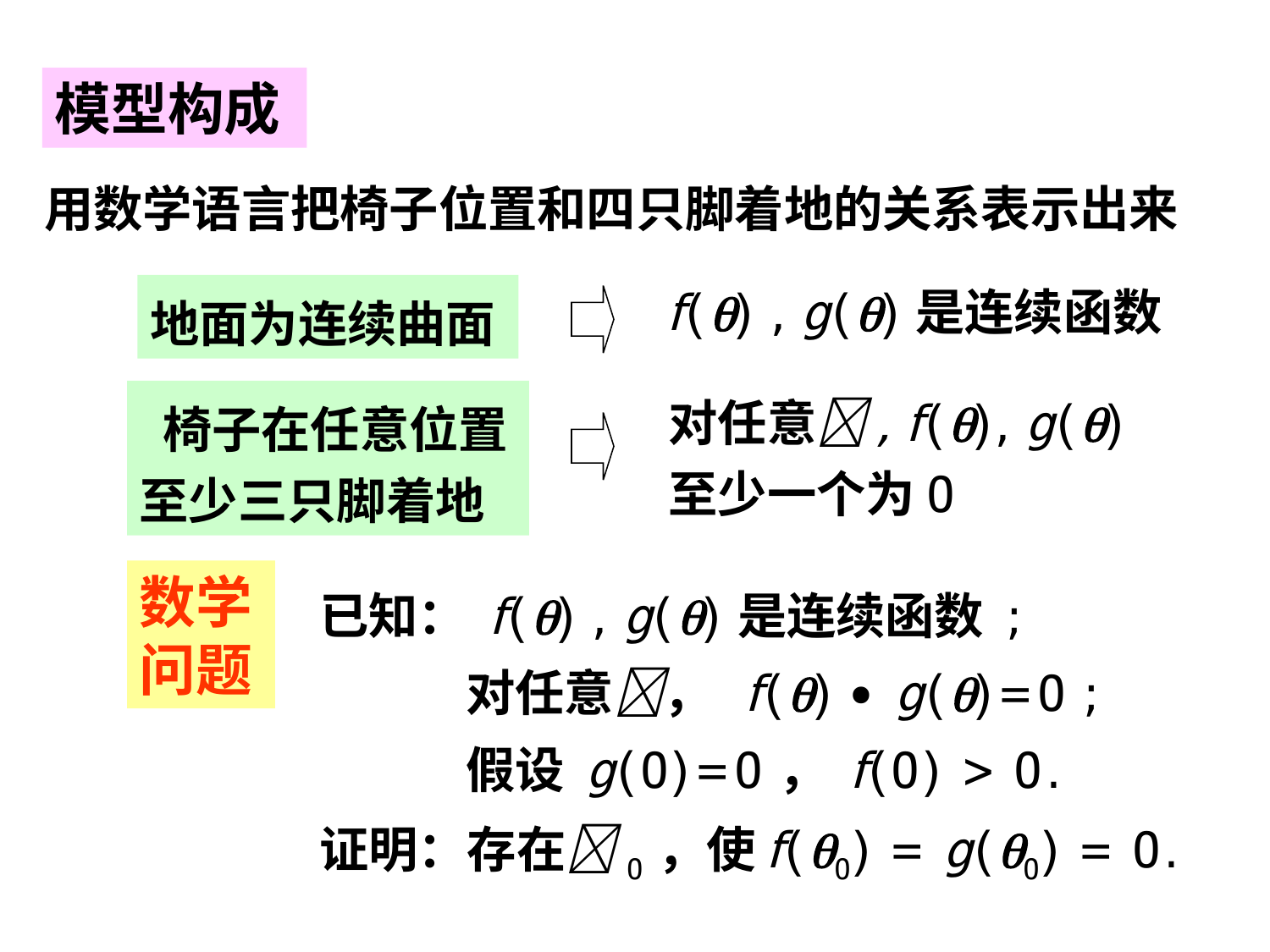

模型构成
用数学语言把椅子位置和四只脚着地的关系表示出来
地面为连续曲面
f(θ) , g(θ)是连续函数

对任意θ, f(θ), g(θ)至少一个为0
 椅子在任意位置至少三只脚着地

数学问题
已知： f(θ) , g(θ)是连续函数 ;
            对任意θ，  f(θ) • g(θ)=0 ;
            假设 g(0)=0， f(0) > 0.
证明：存在θ0，使f(θ0) = g(θ0) = 0.